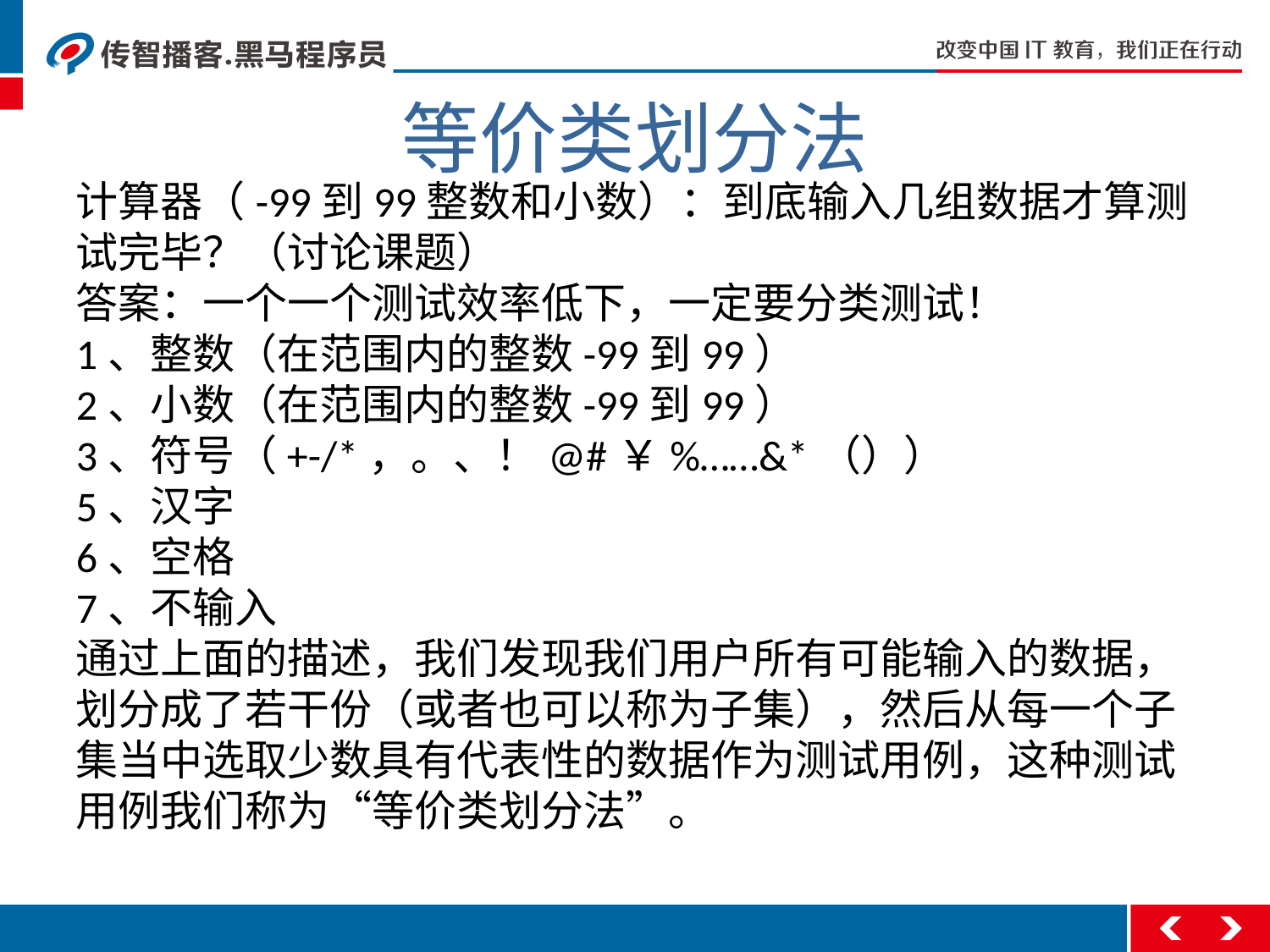

等价类划分法
计算器（-99到99整数和小数）：到底输入几组数据才算测试完毕？（讨论课题）
答案：一个一个测试效率低下，一定要分类测试！
1、整数（在范围内的整数-99到99）
2、小数（在范围内的整数-99到99）
3、符号（+-/*，。、！@#￥%……&*（））
5、汉字
6、空格
7、不输入
通过上面的描述，我们发现我们用户所有可能输入的数据，划分成了若干份（或者也可以称为子集），然后从每一个子集当中选取少数具有代表性的数据作为测试用例，这种测试用例我们称为“等价类划分法”。